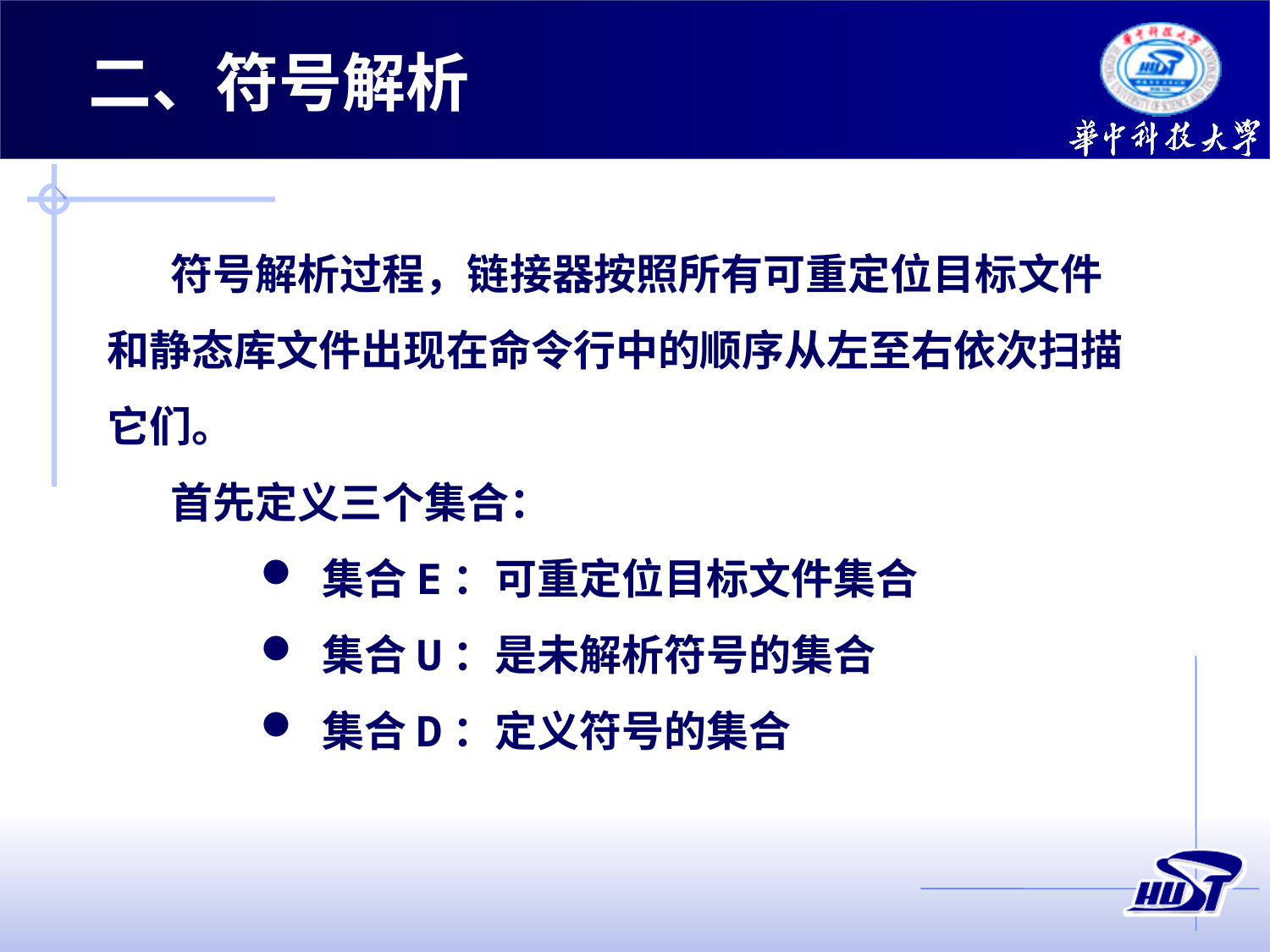

二、符号解析
符号解析过程，链接器按照所有可重定位目标文件和静态库文件出现在命令行中的顺序从左至右依次扫描它们。
首先定义三个集合：
 集合E：可重定位目标文件集合
 集合U：是未解析符号的集合
 集合D：定义符号的集合